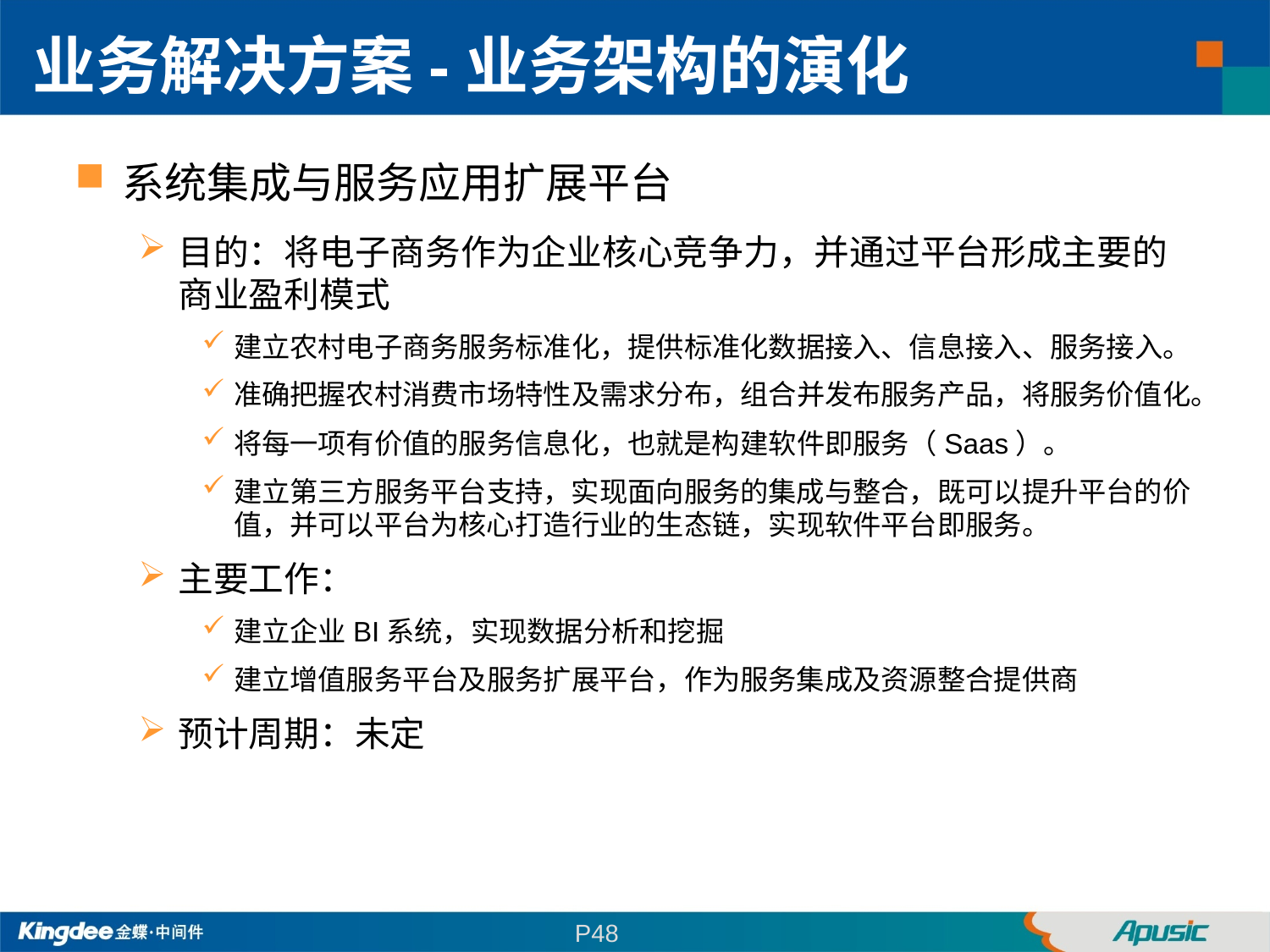

业务解决方案-业务架构的演化
系统集成与服务应用扩展平台
目的：将电子商务作为企业核心竞争力，并通过平台形成主要的商业盈利模式
建立农村电子商务服务标准化，提供标准化数据接入、信息接入、服务接入。
准确把握农村消费市场特性及需求分布，组合并发布服务产品，将服务价值化。
将每一项有价值的服务信息化，也就是构建软件即服务（Saas）。
建立第三方服务平台支持，实现面向服务的集成与整合，既可以提升平台的价值，并可以平台为核心打造行业的生态链，实现软件平台即服务。
主要工作：
建立企业BI系统，实现数据分析和挖掘
建立增值服务平台及服务扩展平台，作为服务集成及资源整合提供商
预计周期：未定